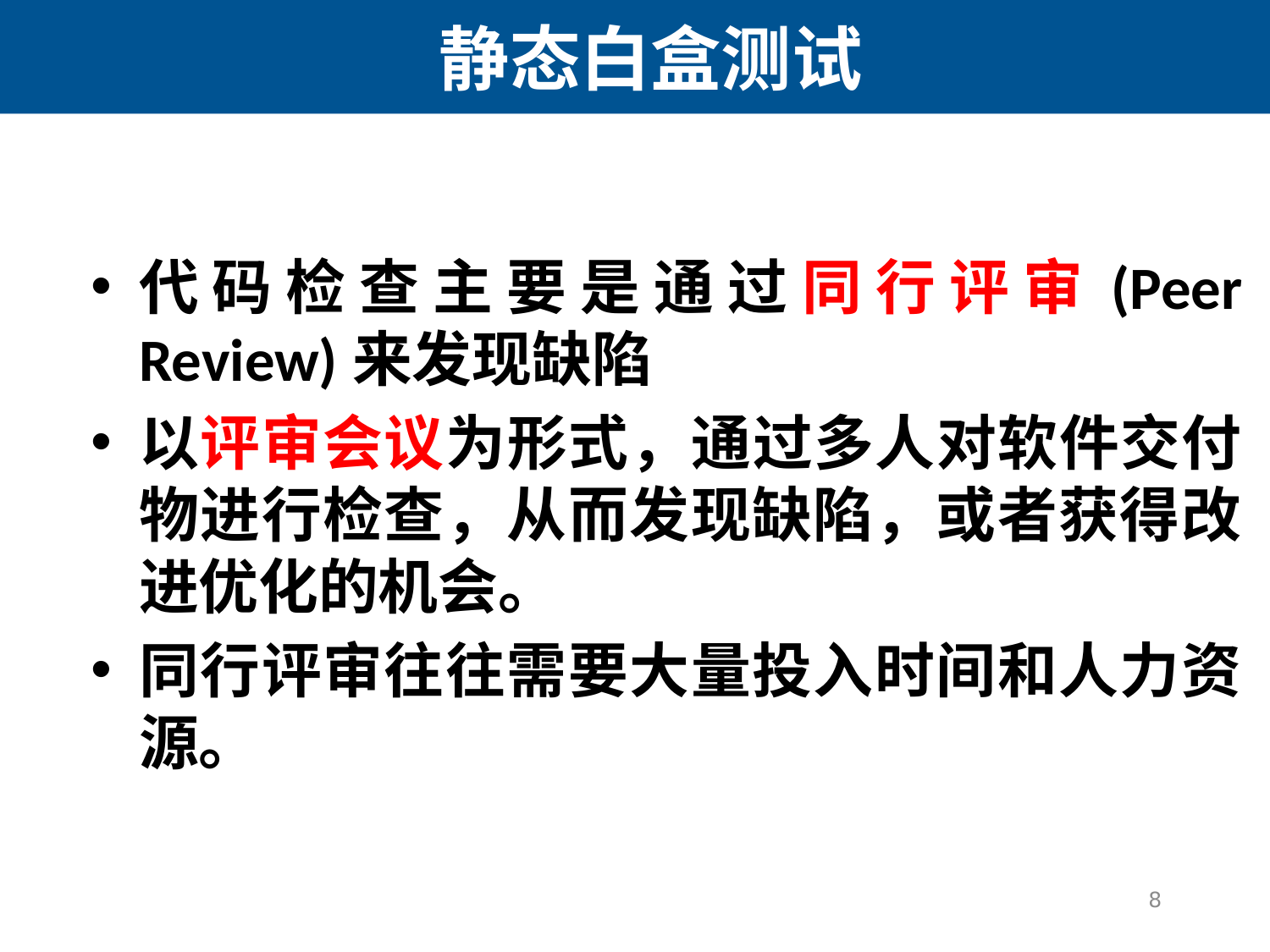

# 静态白盒测试
代码检查主要是通过同行评审(Peer Review)来发现缺陷
以评审会议为形式，通过多人对软件交付物进行检查，从而发现缺陷，或者获得改进优化的机会。
同行评审往往需要大量投入时间和人力资源。

8